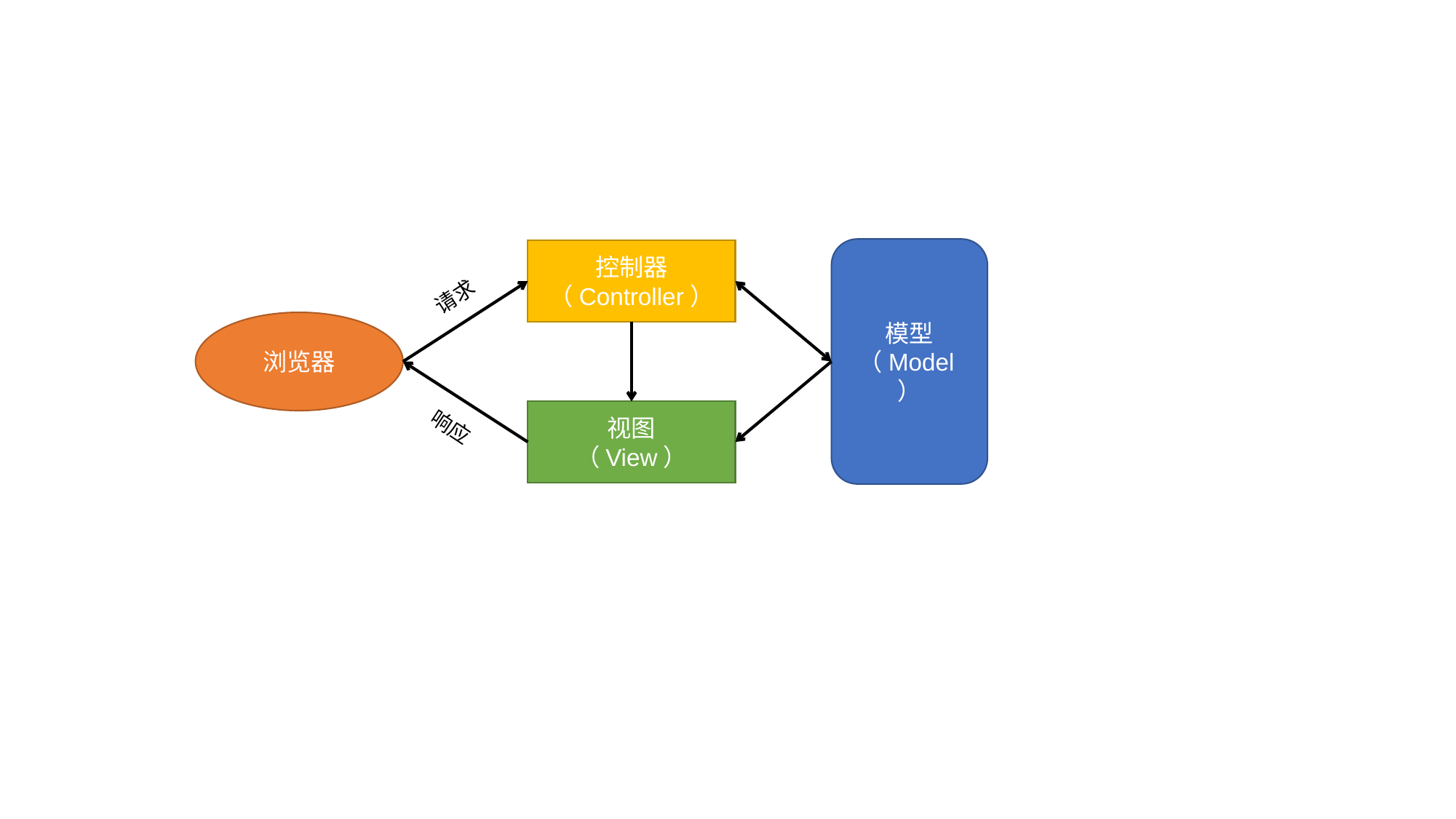

模型
（Model）
控制器
（Controller）
请求
浏览器
视图
（View）
响应